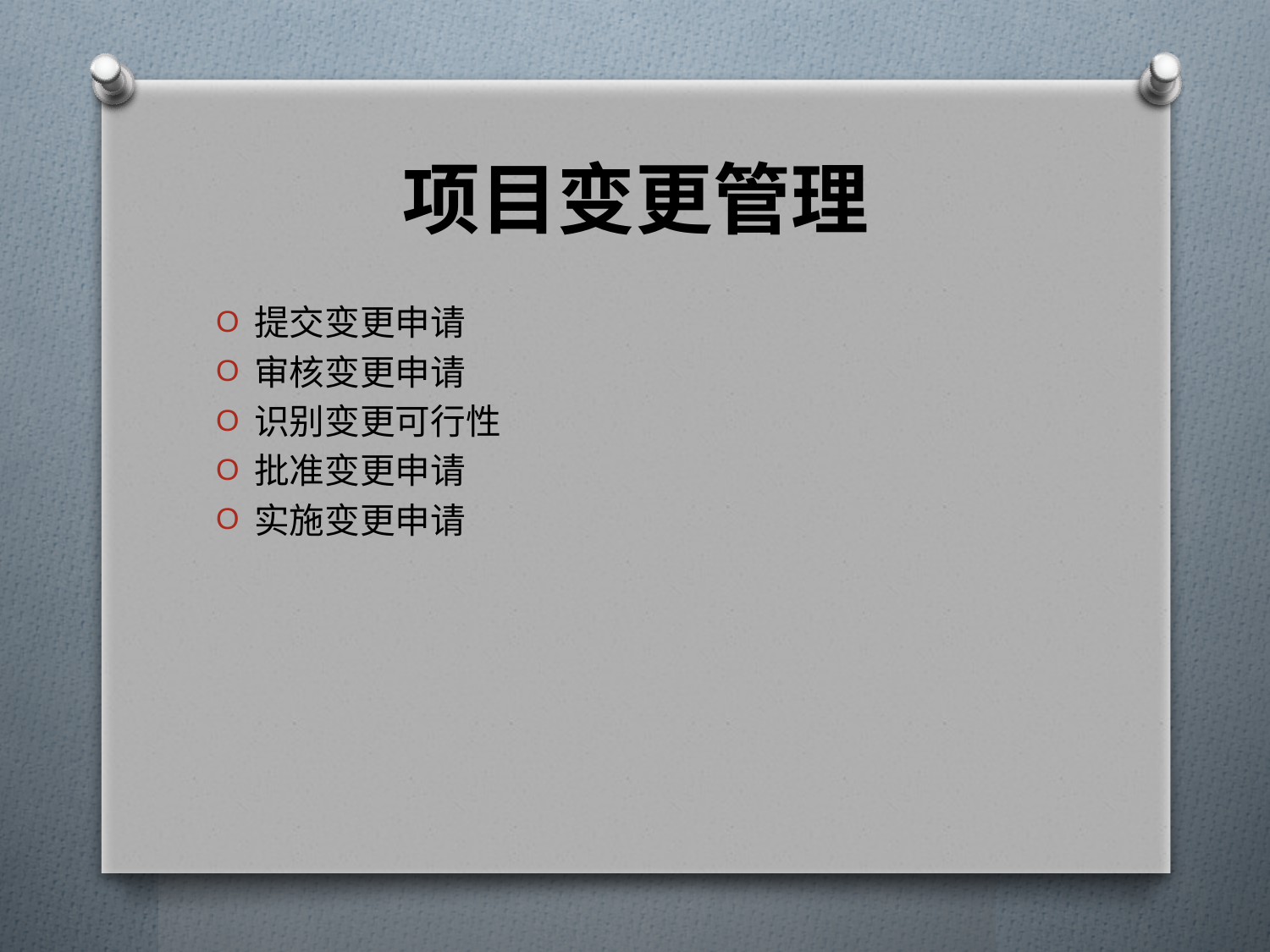

# 项目变更管理
提交变更申请
审核变更申请
识别变更可行性
批准变更申请
实施变更申请